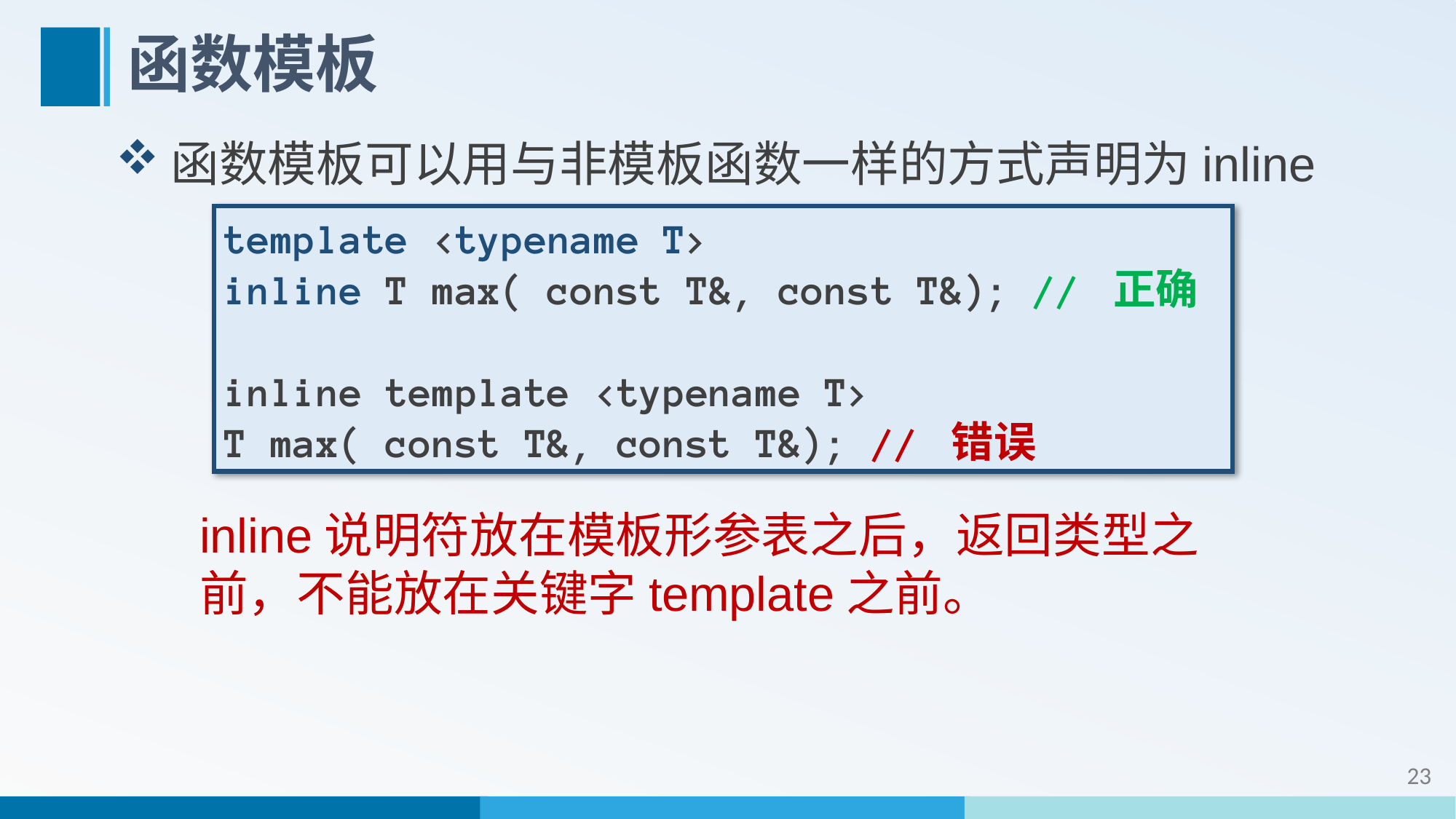

# 函数模板
函数模板可以用与非模板函数一样的方式声明为inline

template <typename T>
inline T max( const T&, const T&); // 正确

inline template <typename T>
T max( const T&, const T&); // 错误
inline说明符放在模板形参表之后，返回类型之前，不能放在关键字template之前。